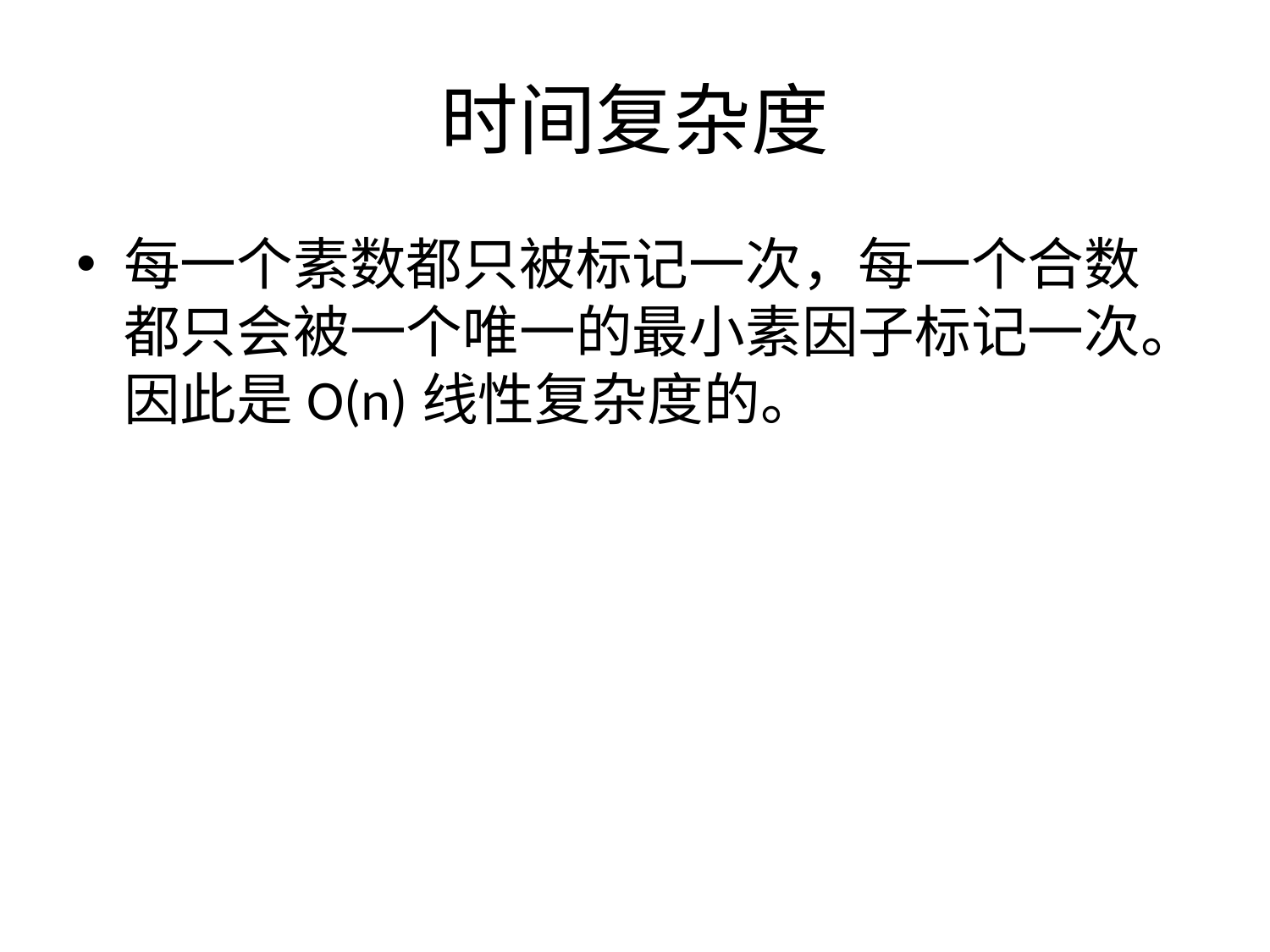

# 时间复杂度
每一个素数都只被标记一次，每一个合数都只会被一个唯一的最小素因子标记一次。因此是O(n)线性复杂度的。